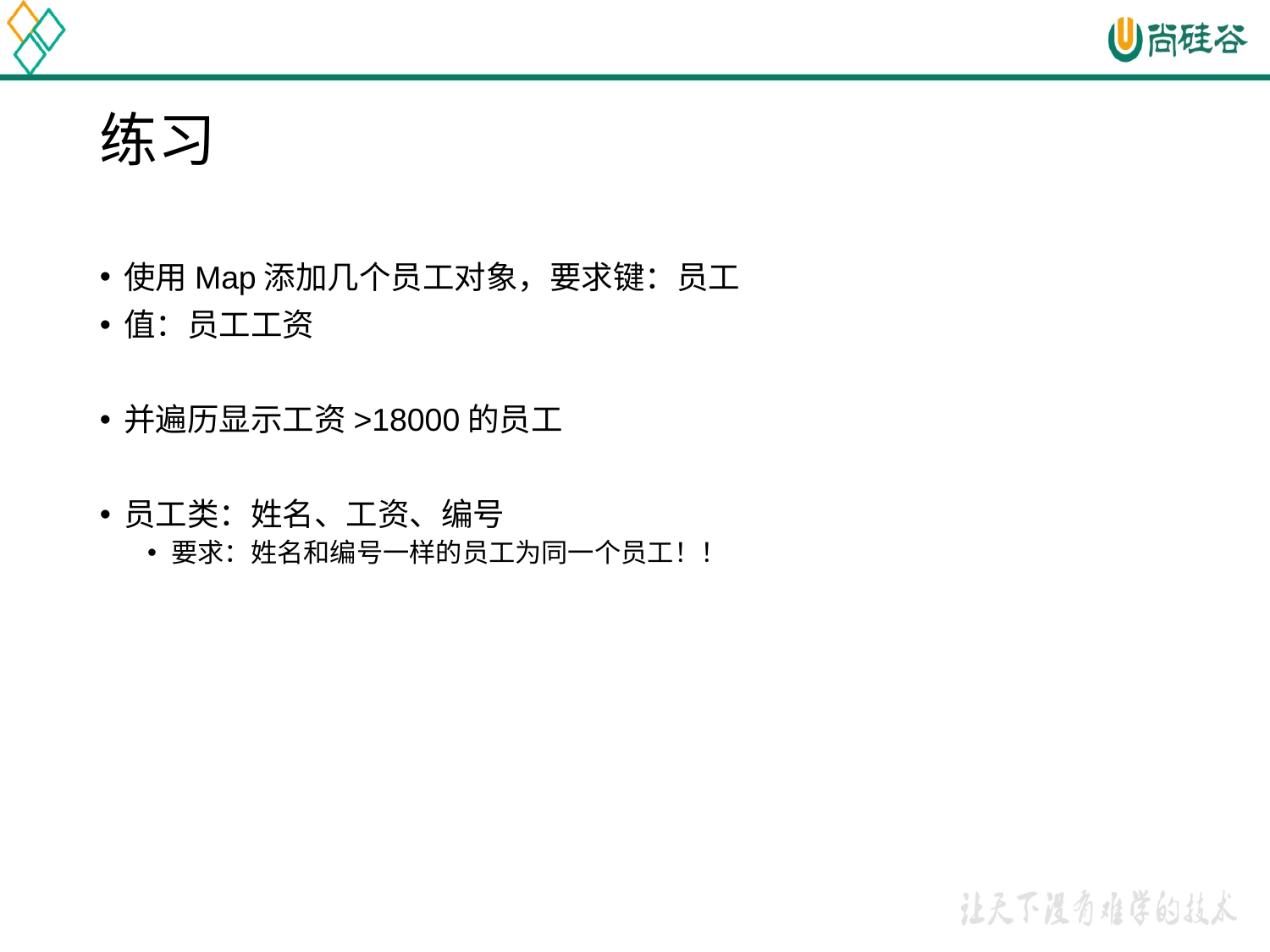

# 练习
使用Map添加几个员工对象，要求键：员工
值：员工工资

并遍历显示工资>18000的员工

员工类：姓名、工资、编号
要求：姓名和编号一样的员工为同一个员工！！